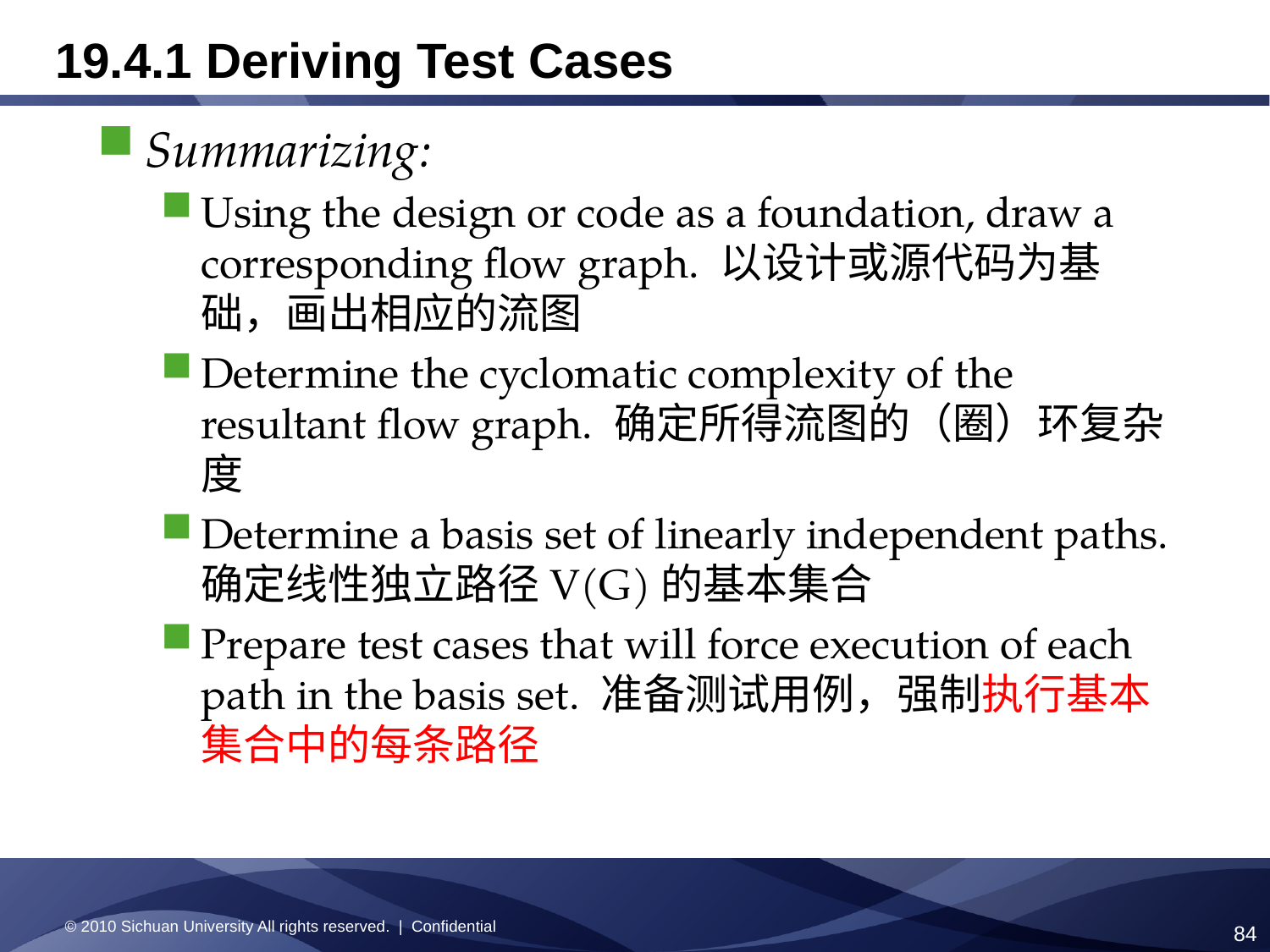

# 19.4.1 Deriving Test Cases
Summarizing:
Using the design or code as a foundation, draw a corresponding flow graph. 以设计或源代码为基础，画出相应的流图
Determine the cyclomatic complexity of the resultant flow graph. 确定所得流图的（圈）环复杂度
Determine a basis set of linearly independent paths. 确定线性独立路径V(G)的基本集合
Prepare test cases that will force execution of each path in the basis set. 准备测试用例，强制执行基本集合中的每条路径
© 2010 Sichuan University All rights reserved.  |  Confidential
84